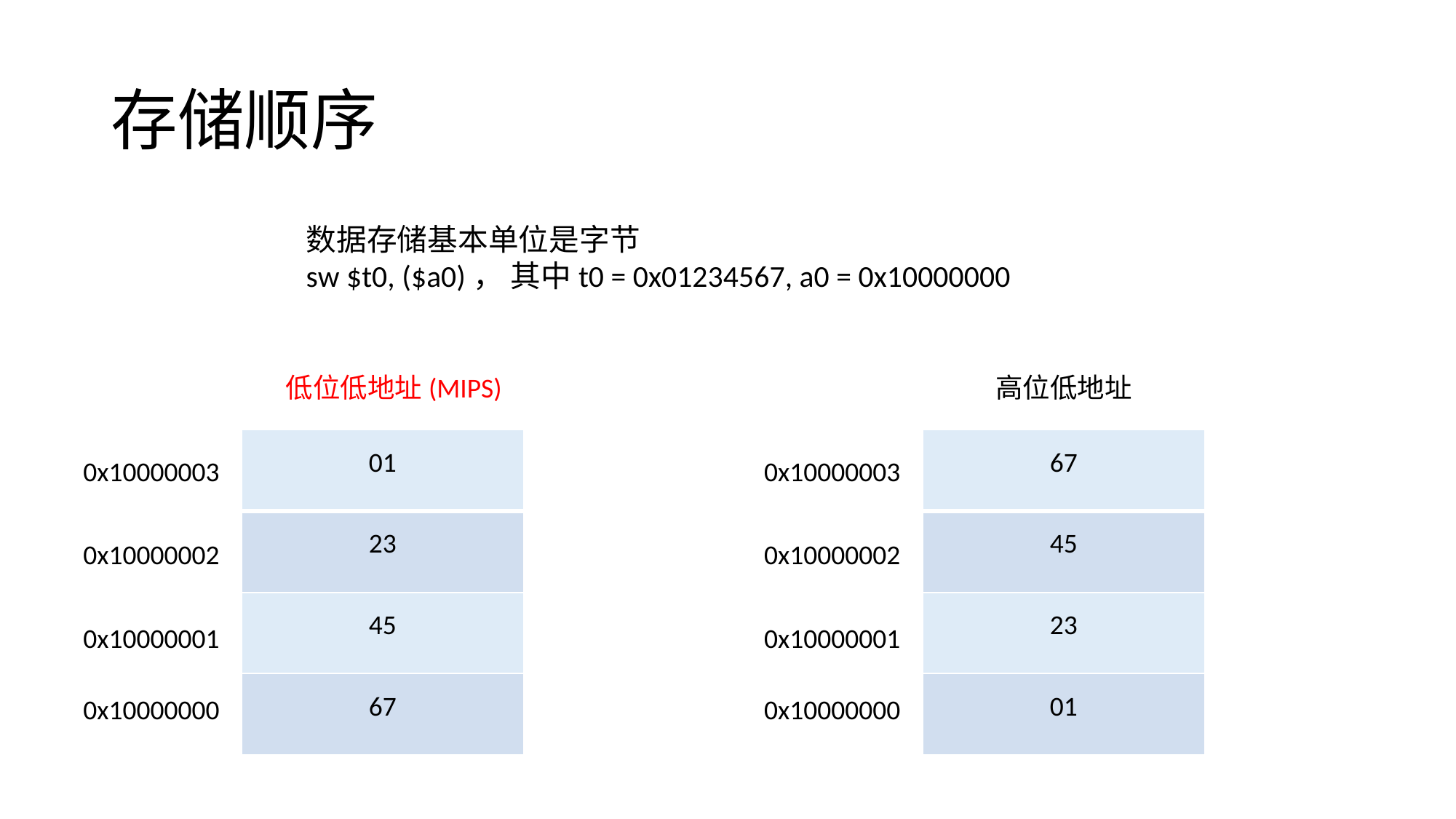

# 存储顺序
数据存储基本单位是字节
sw $t0, ($a0)， 其中t0 = 0x01234567, a0 = 0x10000000
低位低地址(MIPS)
高位低地址
| 01 |
| --- |
| 23 |
| 45 |
| 67 |
| 67 |
| --- |
| 45 |
| 23 |
| 01 |
0x10000003
0x10000003
0x10000002
0x10000002
0x10000001
0x10000001
0x10000000
0x10000000